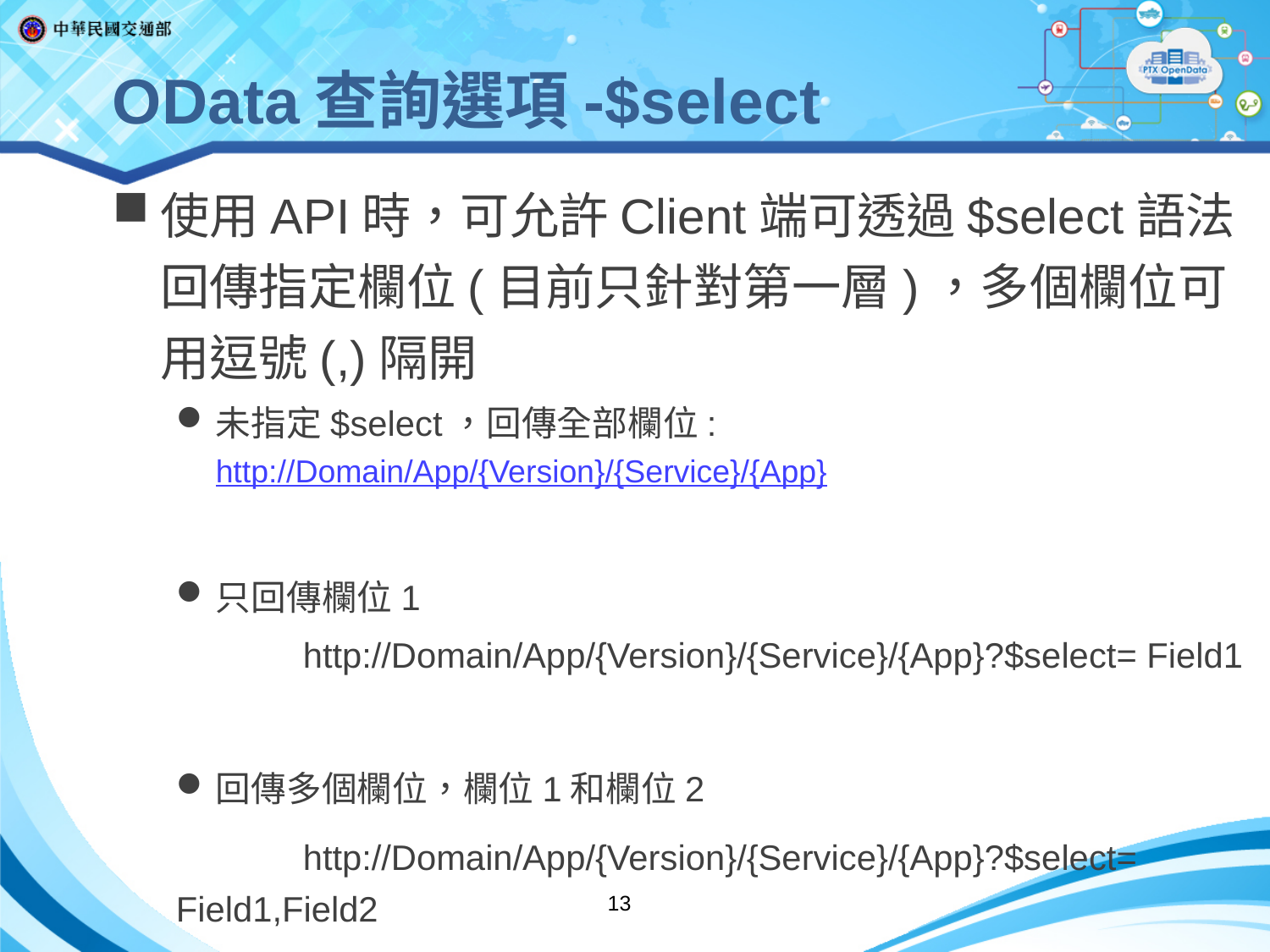

OData查詢選項-$select
使用API時，可允許Client端可透過$select語法回傳指定欄位(目前只針對第一層)，多個欄位可用逗號(,)隔開
未指定$select，回傳全部欄位: http://Domain/App/{Version}/{Service}/{App}

只回傳欄位1
	http://Domain/App/{Version}/{Service}/{App}?$select= Field1

回傳多個欄位，欄位1和欄位2
	http://Domain/App/{Version}/{Service}/{App}?$select= Field1,Field2

13